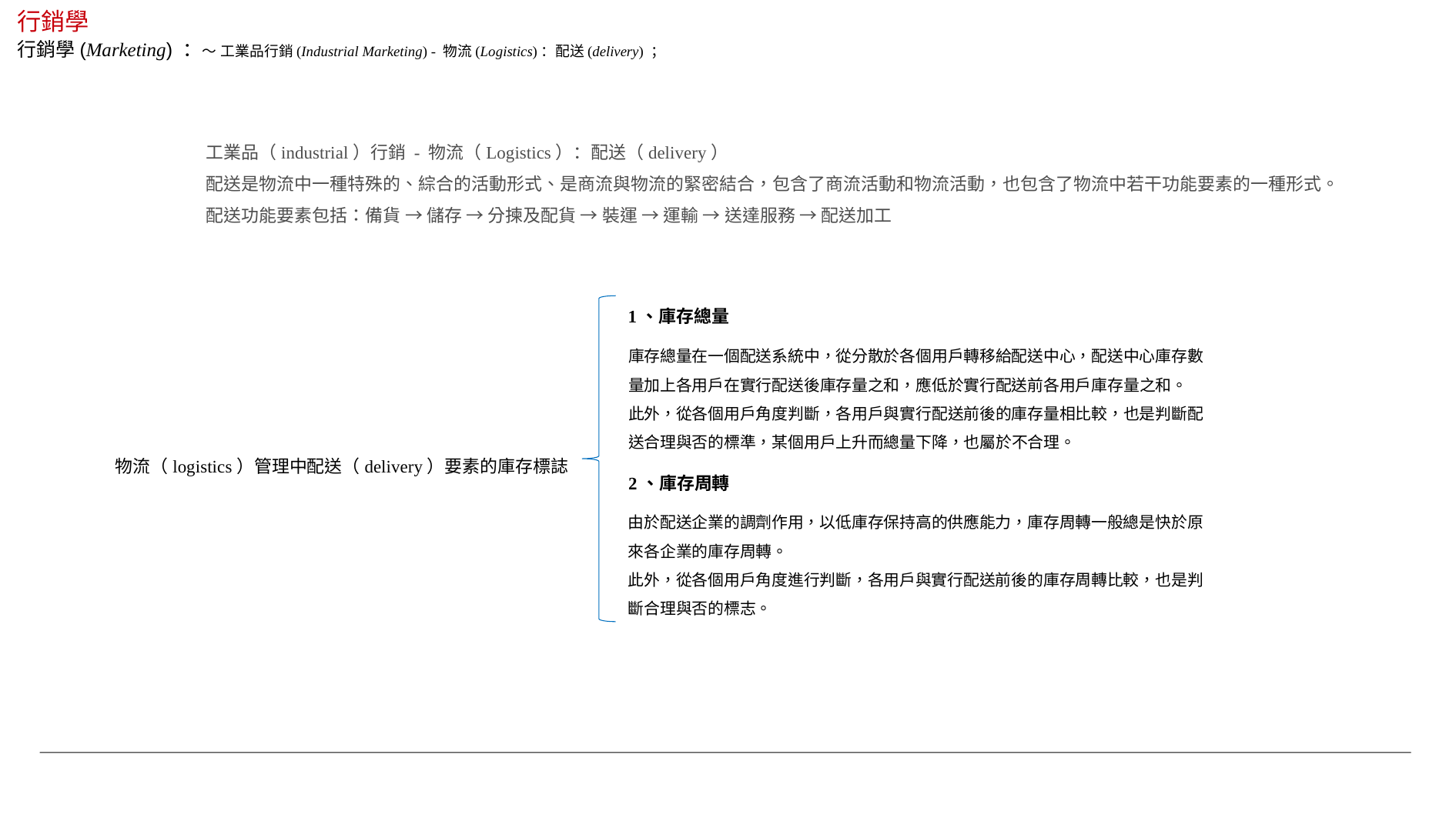

行銷學
行銷學(Marketing) ：～ 工業品行銷(Industrial Marketing) - 物流(Logistics)：配送(delivery) ；
工業品（industrial）行銷 - 物流（Logistics）：配送（delivery）
配送是物流中一種特殊的、綜合的活動形式、是商流與物流的緊密結合，包含了商流活動和物流活動，也包含了物流中若干功能要素的一種形式。
配送功能要素包括：備貨 → 儲存 → 分揀及配貨 → 裝運 → 運輸 → 送達服務 → 配送加工
1、庫存總量

庫存總量在一個配送系統中，從分散於各個用戶轉移給配送中心，配送中心庫存數量加上各用戶在實行配送後庫存量之和，應低於實行配送前各用戶庫存量之和。
此外，從各個用戶角度判斷，各用戶與實行配送前後的庫存量相比較，也是判斷配送合理與否的標準，某個用戶上升而總量下降，也屬於不合理。
物流（logistics）管理中配送（delivery）要素的庫存標誌
2、庫存周轉
由於配送企業的調劑作用，以低庫存保持高的供應能力，庫存周轉一般總是快於原來各企業的庫存周轉。
此外，從各個用戶角度進行判斷，各用戶與實行配送前後的庫存周轉比較，也是判斷合理與否的標志。